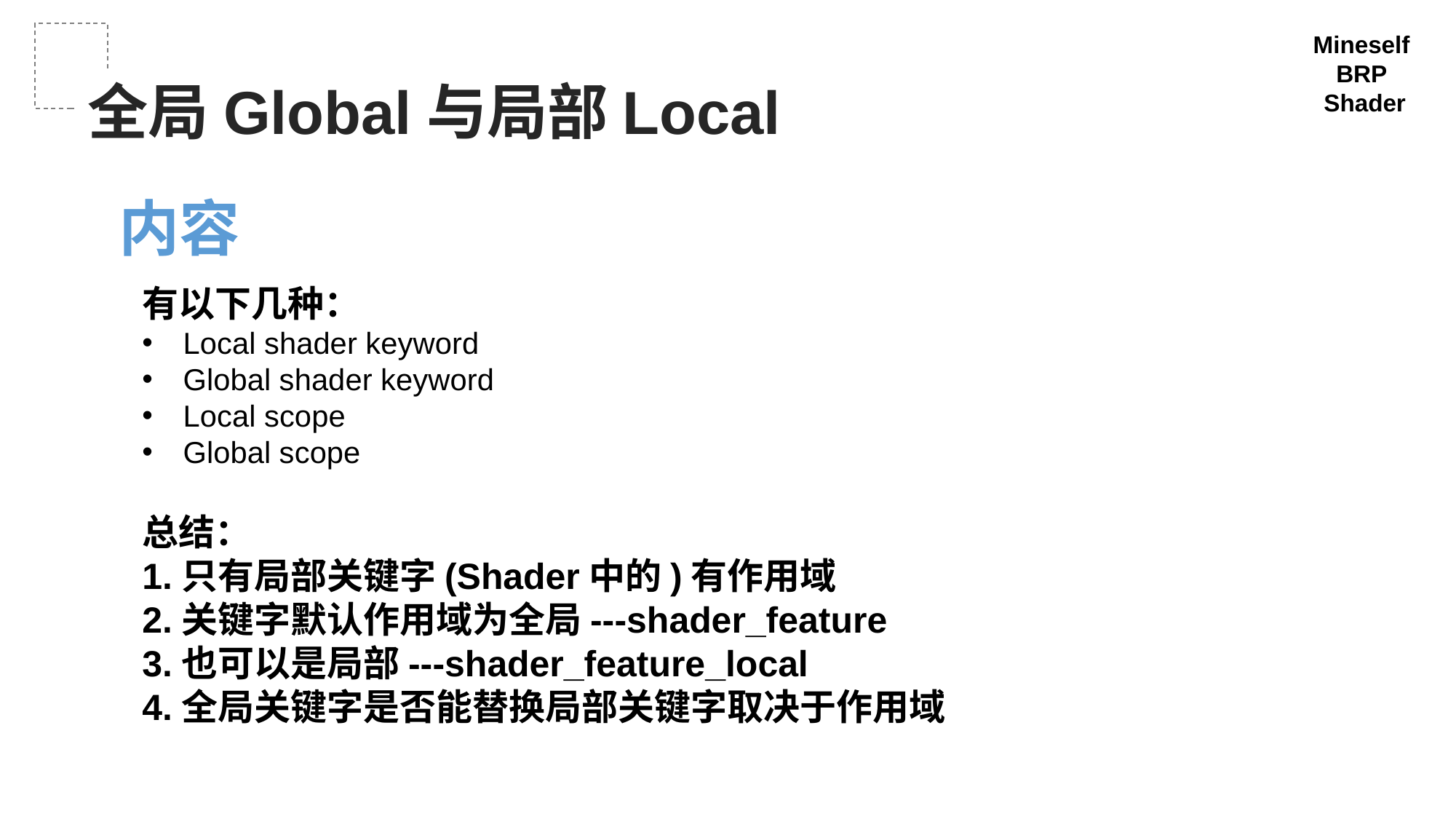

Mineself
BRP
Shader

全局Global与局部Local
内容
有以下几种：
Local shader keyword
Global shader keyword
Local scope
Global scope
总结：
1.只有局部关键字(Shader中的)有作用域
2.关键字默认作用域为全局---shader_feature
3.也可以是局部---shader_feature_local
4.全局关键字是否能替换局部关键字取决于作用域